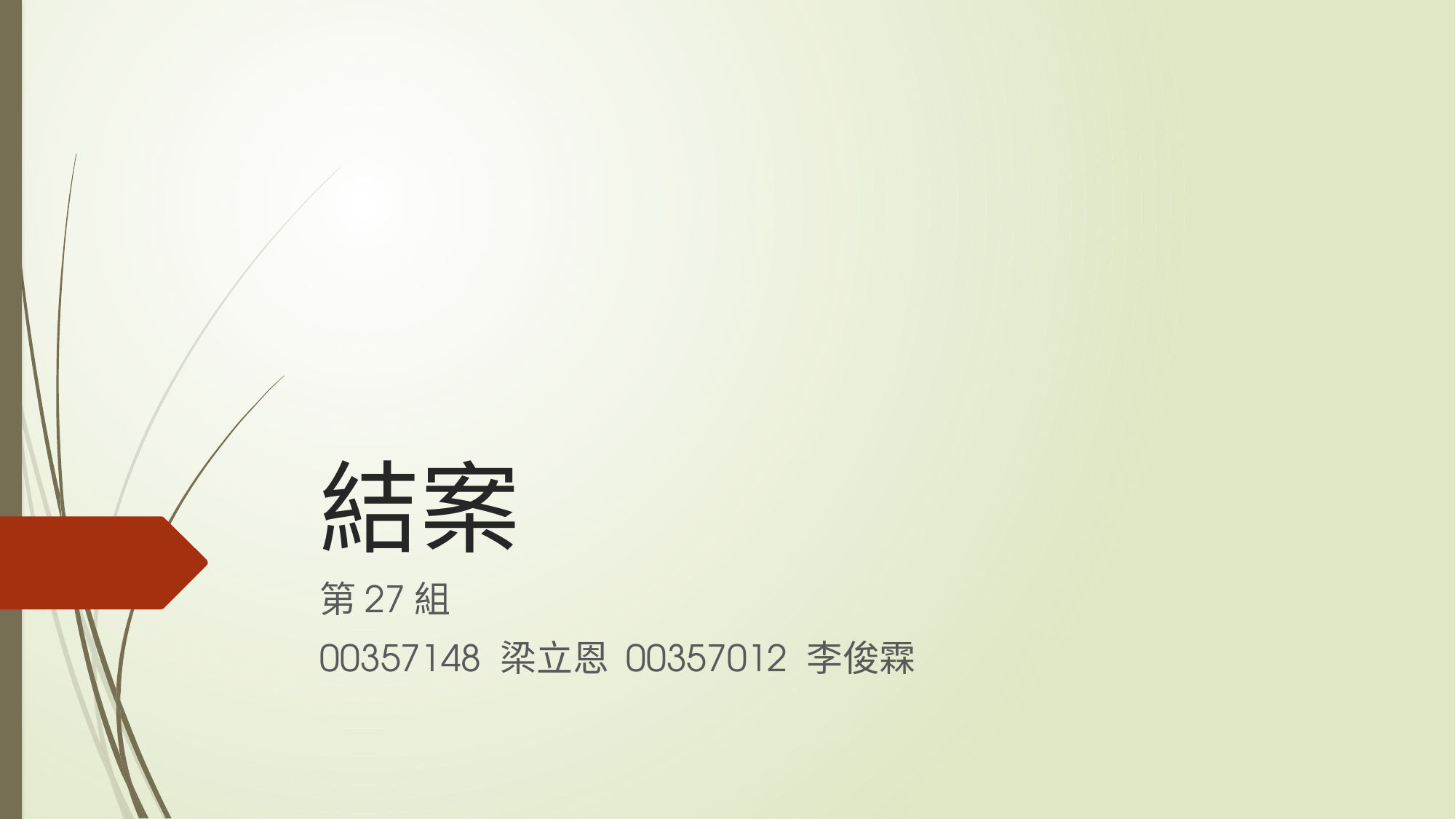

# 結案
第27組
00357148 梁立恩 00357012 李俊霖